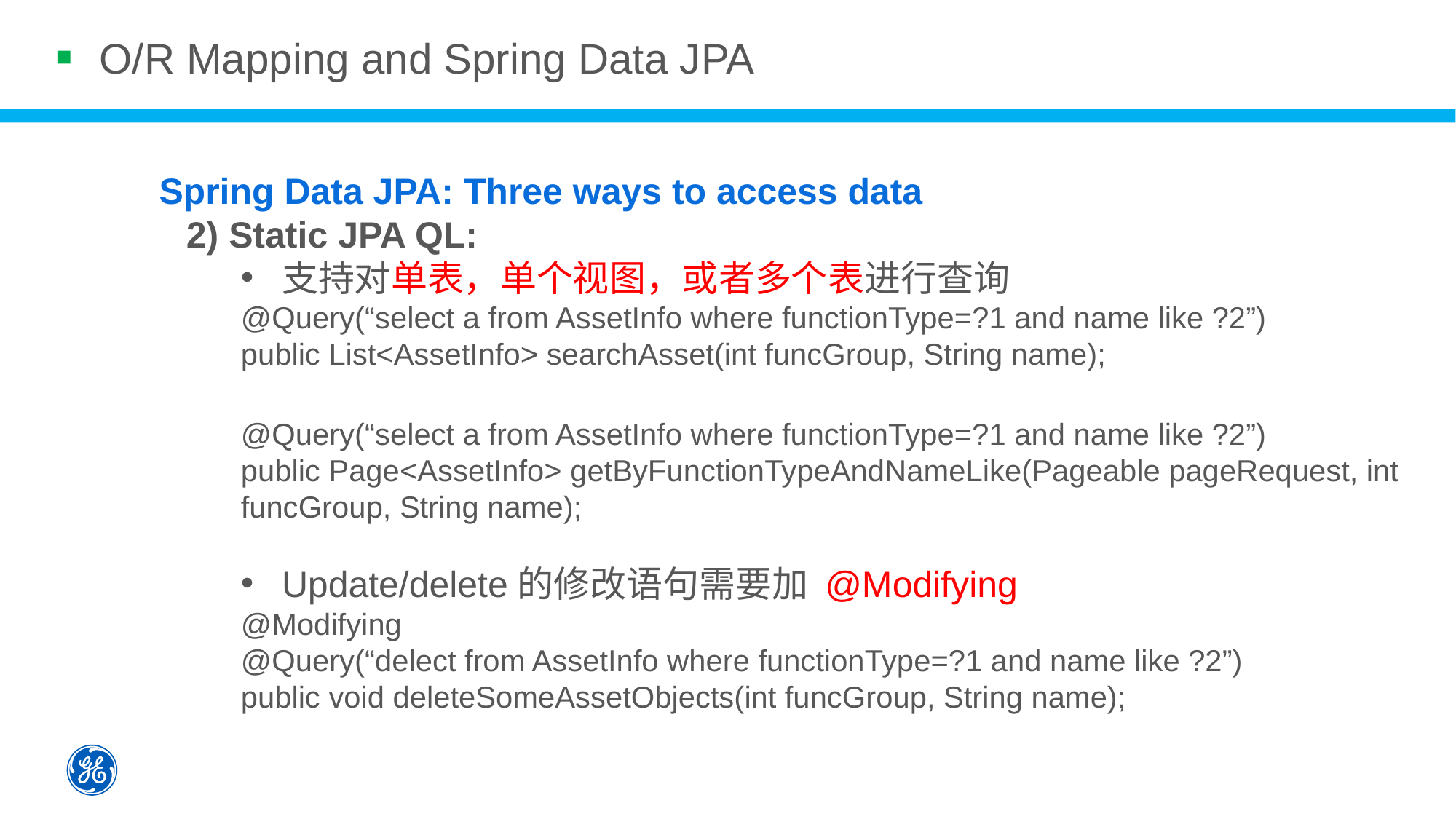

O/R Mapping and Spring Data JPA

Spring Data JPA: Three ways to access data
2) Static JPA QL:
支持对单表，单个视图，或者多个表进行查询
@Query(“select a from AssetInfo where functionType=?1 and name like ?2”)
public List<AssetInfo> searchAsset(int funcGroup, String name);

@Query(“select a from AssetInfo where functionType=?1 and name like ?2”)
public Page<AssetInfo> getByFunctionTypeAndNameLike(Pageable pageRequest, int funcGroup, String name);

Update/delete的修改语句需要加 @Modifying
@Modifying
@Query(“delect from AssetInfo where functionType=?1 and name like ?2”)
public void deleteSomeAssetObjects(int funcGroup, String name);